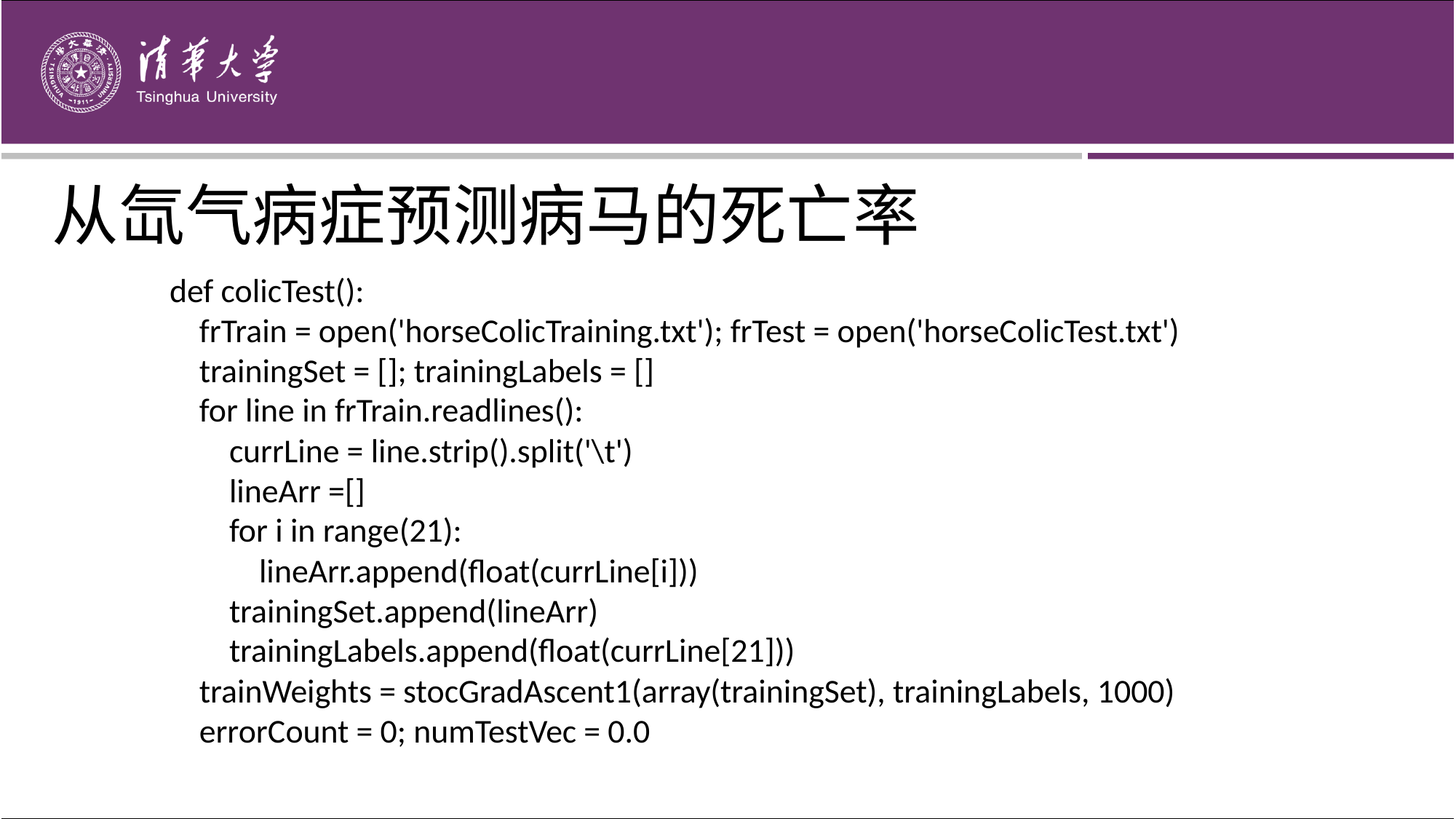

从氙气病症预测病马的死亡率
def colicTest():
    frTrain = open('horseColicTraining.txt'); frTest = open('horseColicTest.txt')
    trainingSet = []; trainingLabels = []
    for line in frTrain.readlines():
        currLine = line.strip().split('\t')
        lineArr =[]
        for i in range(21):
            lineArr.append(float(currLine[i]))
        trainingSet.append(lineArr)
        trainingLabels.append(float(currLine[21]))
    trainWeights = stocGradAscent1(array(trainingSet), trainingLabels, 1000)
    errorCount = 0; numTestVec = 0.0